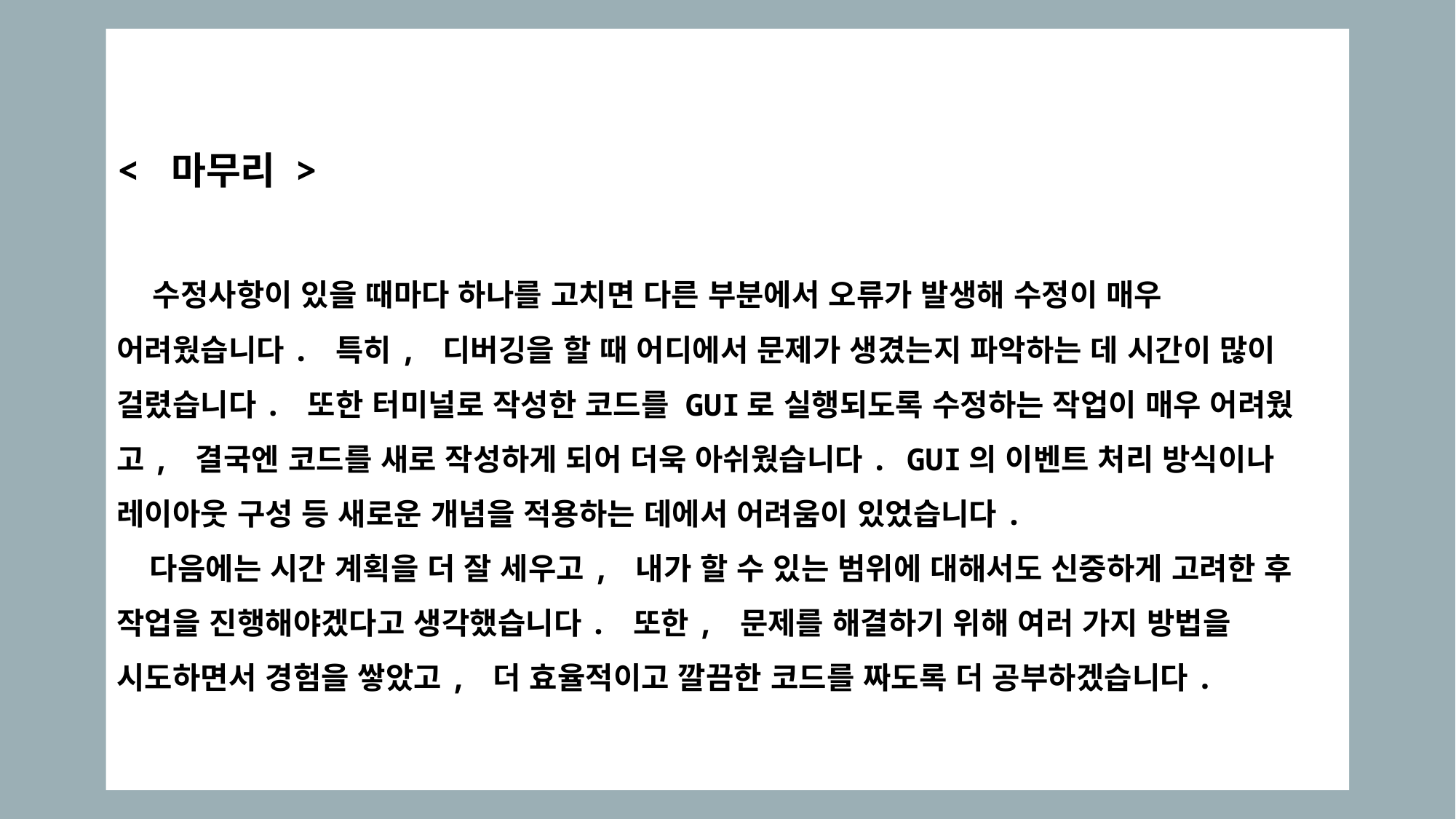

< 마무리 >

   수정사항이 있을 때마다 하나를 고치면 다른 부분에서 오류가 발생해 수정이 매우 어려웠습니다. 특히, 디버깅을 할 때 어디에서 문제가 생겼는지 파악하는 데 시간이 많이 걸렸습니다. 또한 터미널로 작성한 코드를 GUI로 실행되도록 수정하는 작업이 매우 어려웠고, 결국엔 코드를 새로 작성하게 되어 더욱 아쉬웠습니다. GUI의 이벤트 처리 방식이나 레이아웃 구성 등 새로운 개념을 적용하는 데에서 어려움이 있었습니다.
   다음에는 시간 계획을 더 잘 세우고, 내가 할 수 있는 범위에 대해서도 신중하게 고려한 후 작업을 진행해야겠다고 생각했습니다. 또한, 문제를 해결하기 위해 여러 가지 방법을 시도하면서 경험을 쌓았고, 더 효율적이고 깔끔한 코드를 짜도록 더 공부하겠습니다.